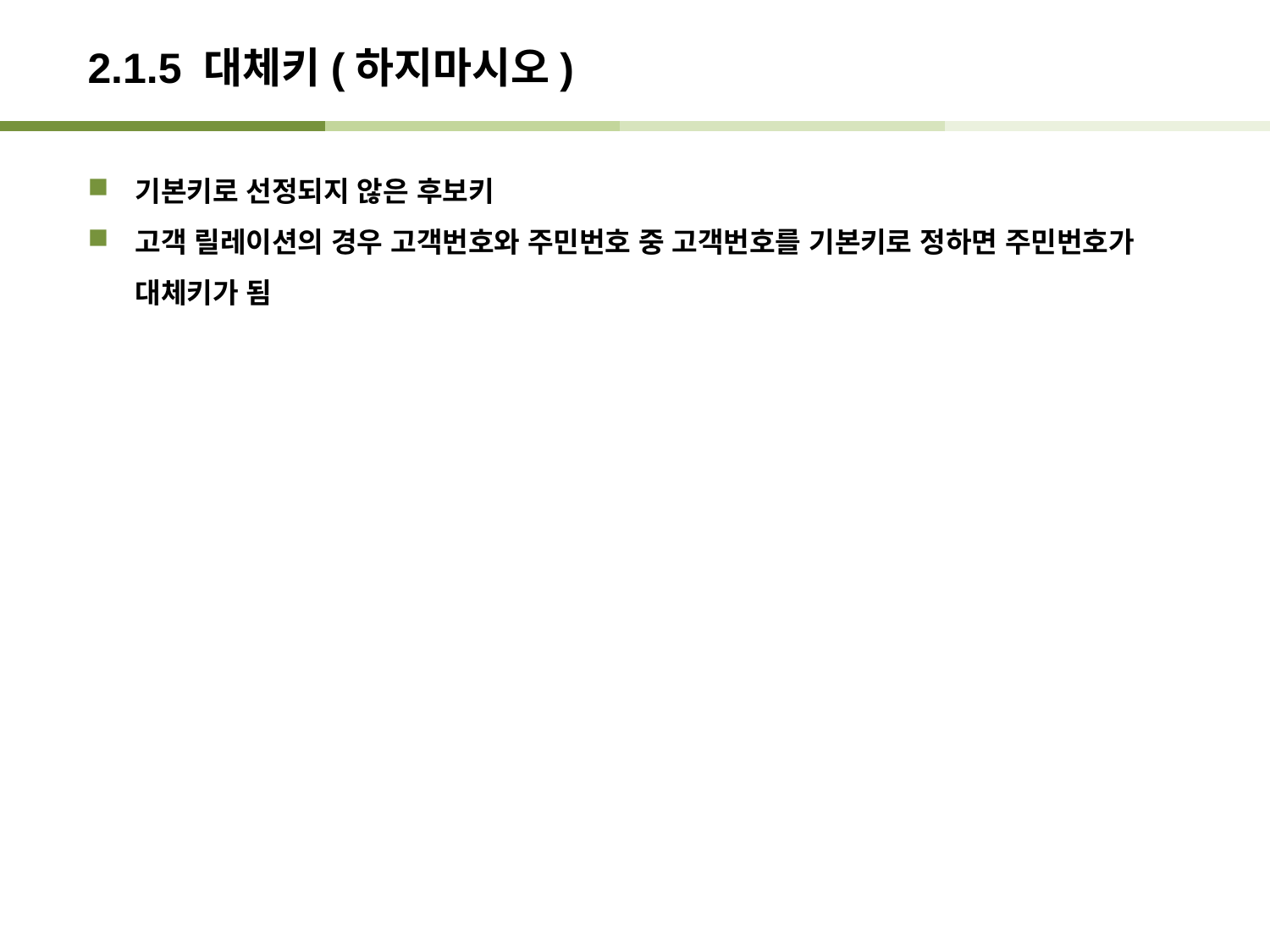

# 2.1.5 대체키(하지마시오)
기본키로 선정되지 않은 후보키
고객 릴레이션의 경우 고객번호와 주민번호 중 고객번호를 기본키로 정하면 주민번호가 대체키가 됨